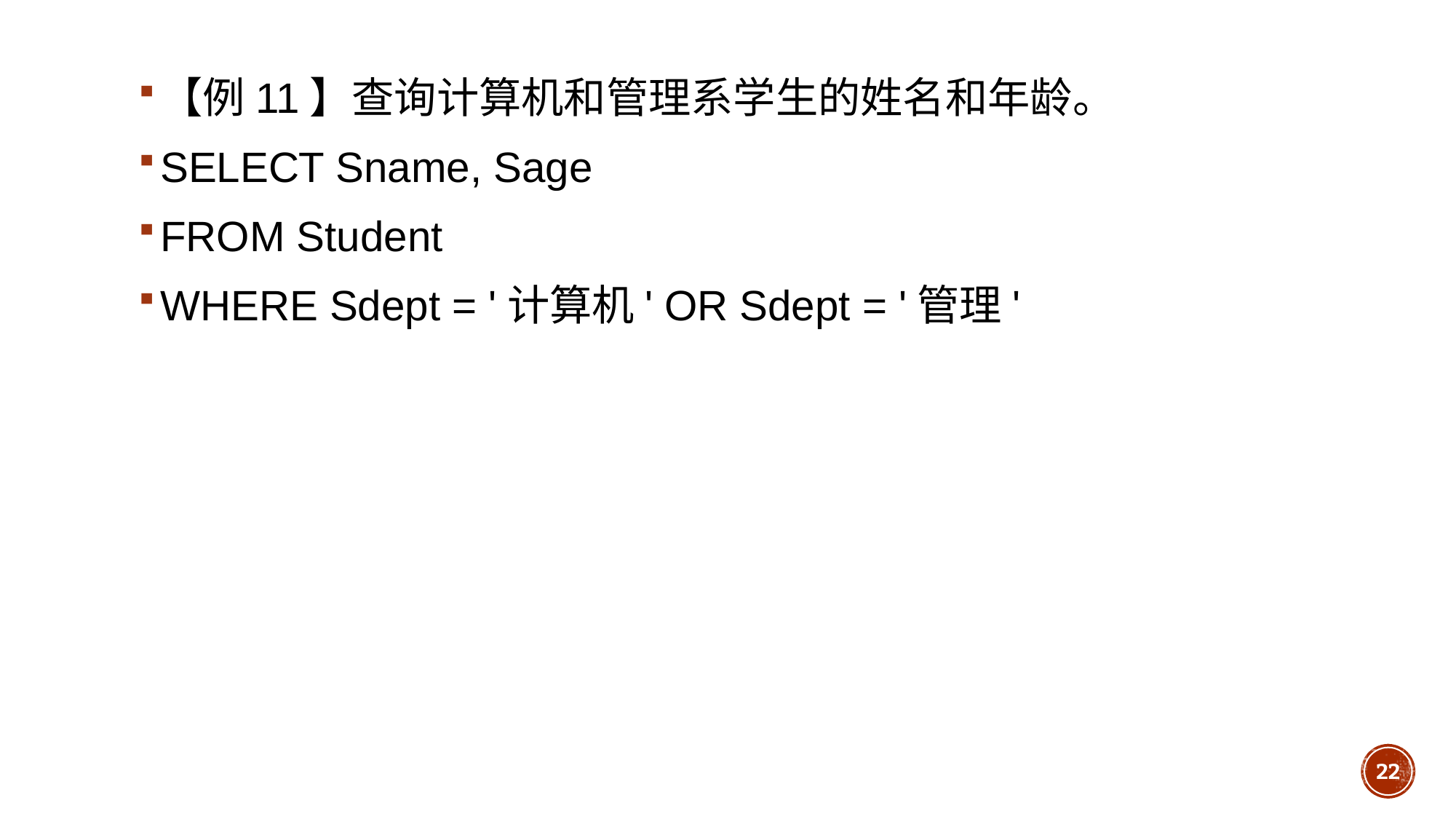

【例11】查询计算机和管理系学生的姓名和年龄。
SELECT Sname, Sage
FROM Student
WHERE Sdept = '计算机' OR Sdept = '管理'
22